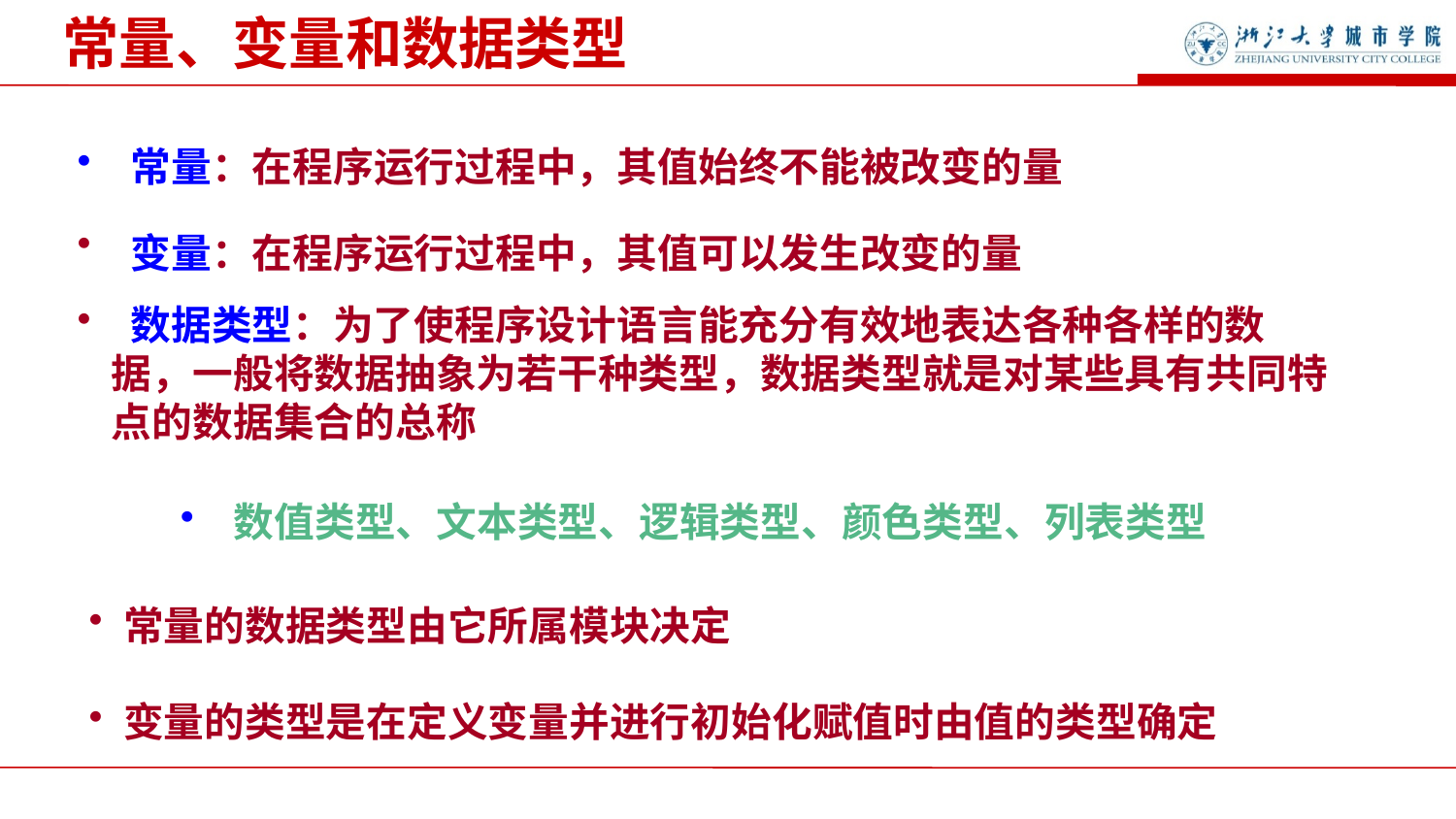

常量、变量和数据类型
 常量：在程序运行过程中，其值始终不能被改变的量
 变量：在程序运行过程中，其值可以发生改变的量
 数据类型：为了使程序设计语言能充分有效地表达各种各样的数据，一般将数据抽象为若干种类型，数据类型就是对某些具有共同特点的数据集合的总称
 数值类型、文本类型、逻辑类型、颜色类型、列表类型
常量的数据类型由它所属模块决定

变量的类型是在定义变量并进行初始化赋值时由值的类型确定